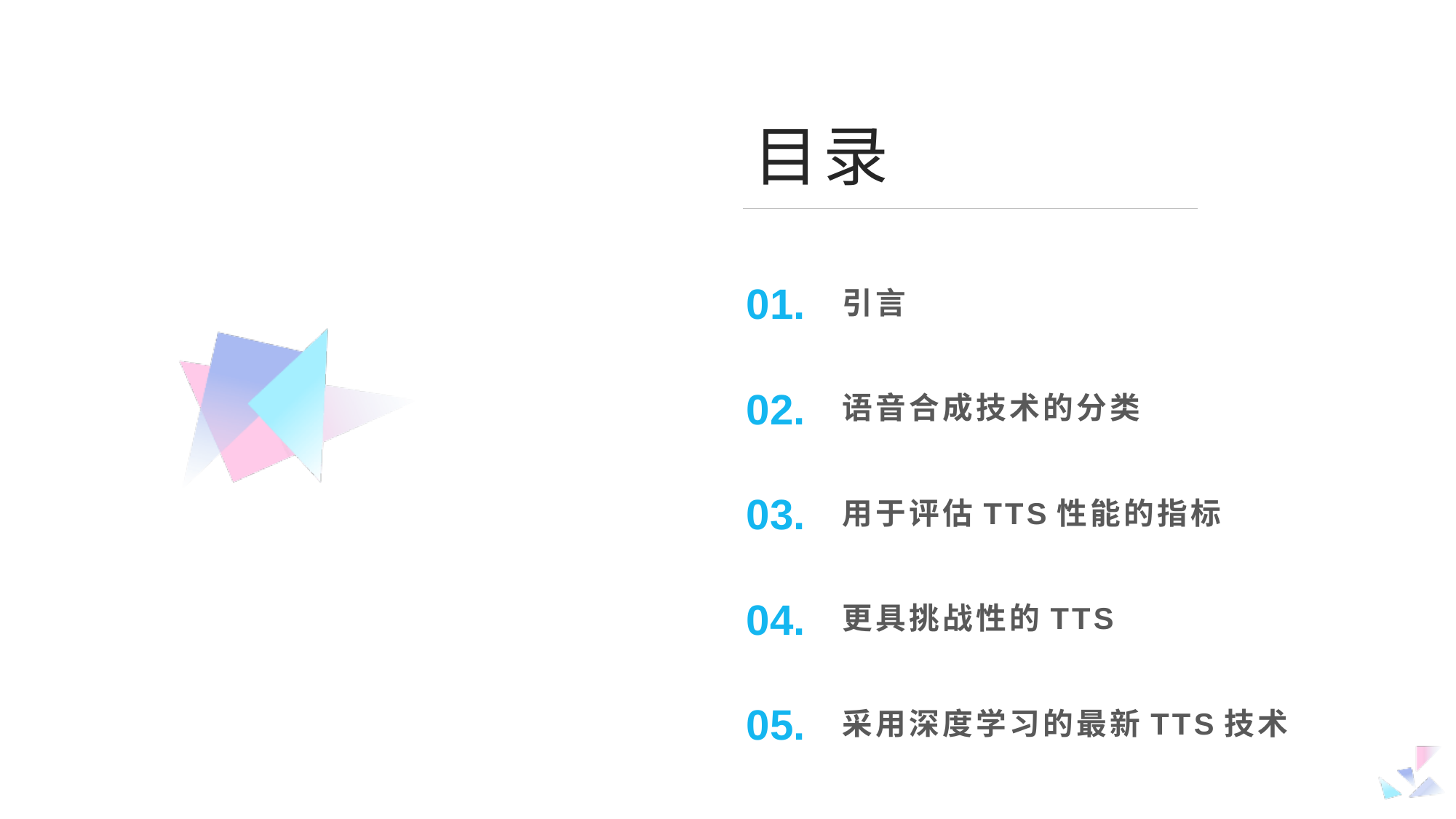

目录
引言
01.
语音合成技术的分类
02.
用于评估TTS性能的指标
03.
更具挑战性的TTS
04.
采用深度学习的最新TTS技术
05.